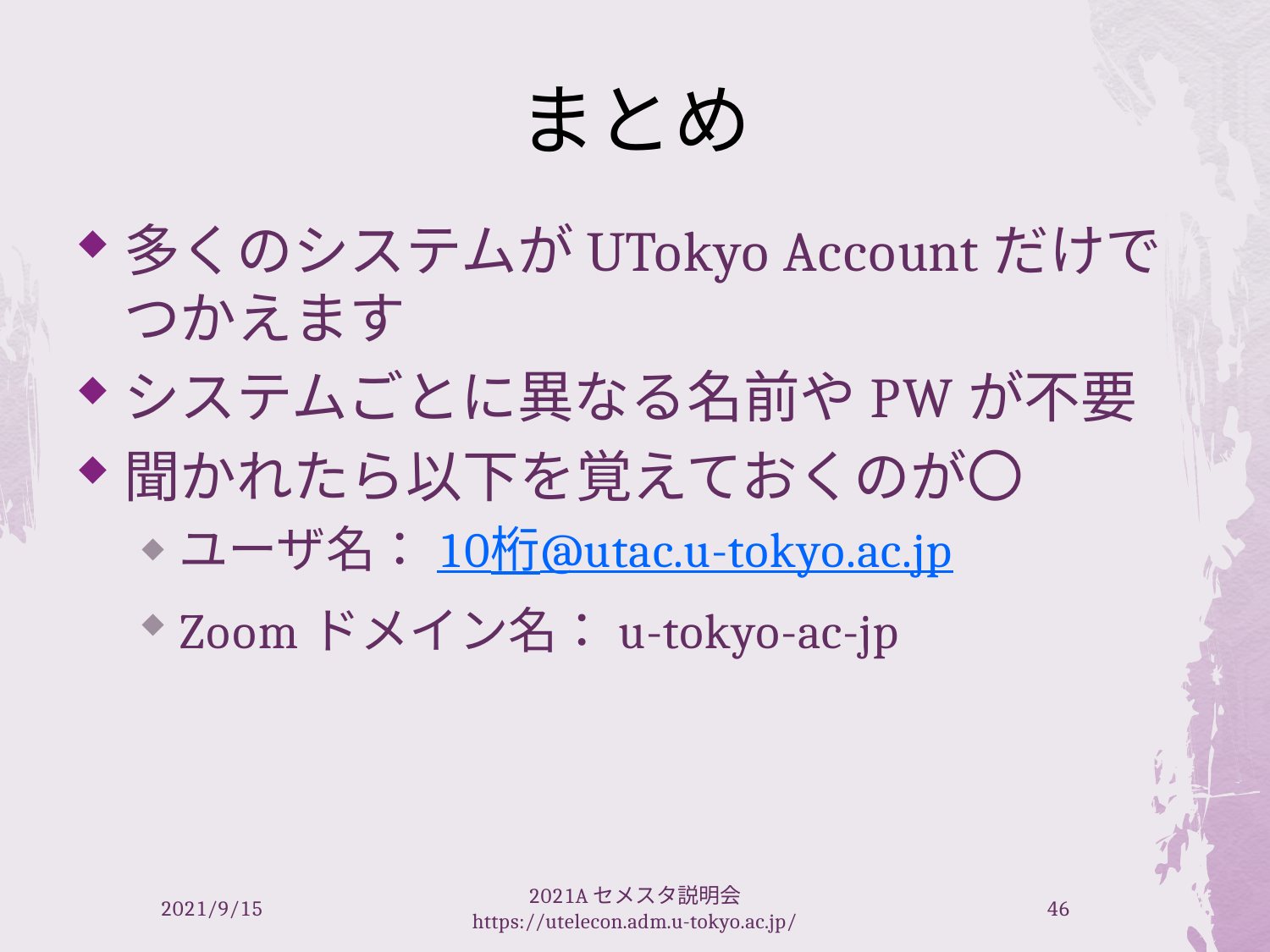

# まとめ
多くのシステムがUTokyo Accountだけでつかえます
システムごとに異なる名前やPWが不要
聞かれたら以下を覚えておくのが〇
ユーザ名：10桁@utac.u-tokyo.ac.jp
Zoomドメイン名：u-tokyo-ac-jp
2021/9/15
2021Aセメスタ説明会 https://utelecon.adm.u-tokyo.ac.jp/
46